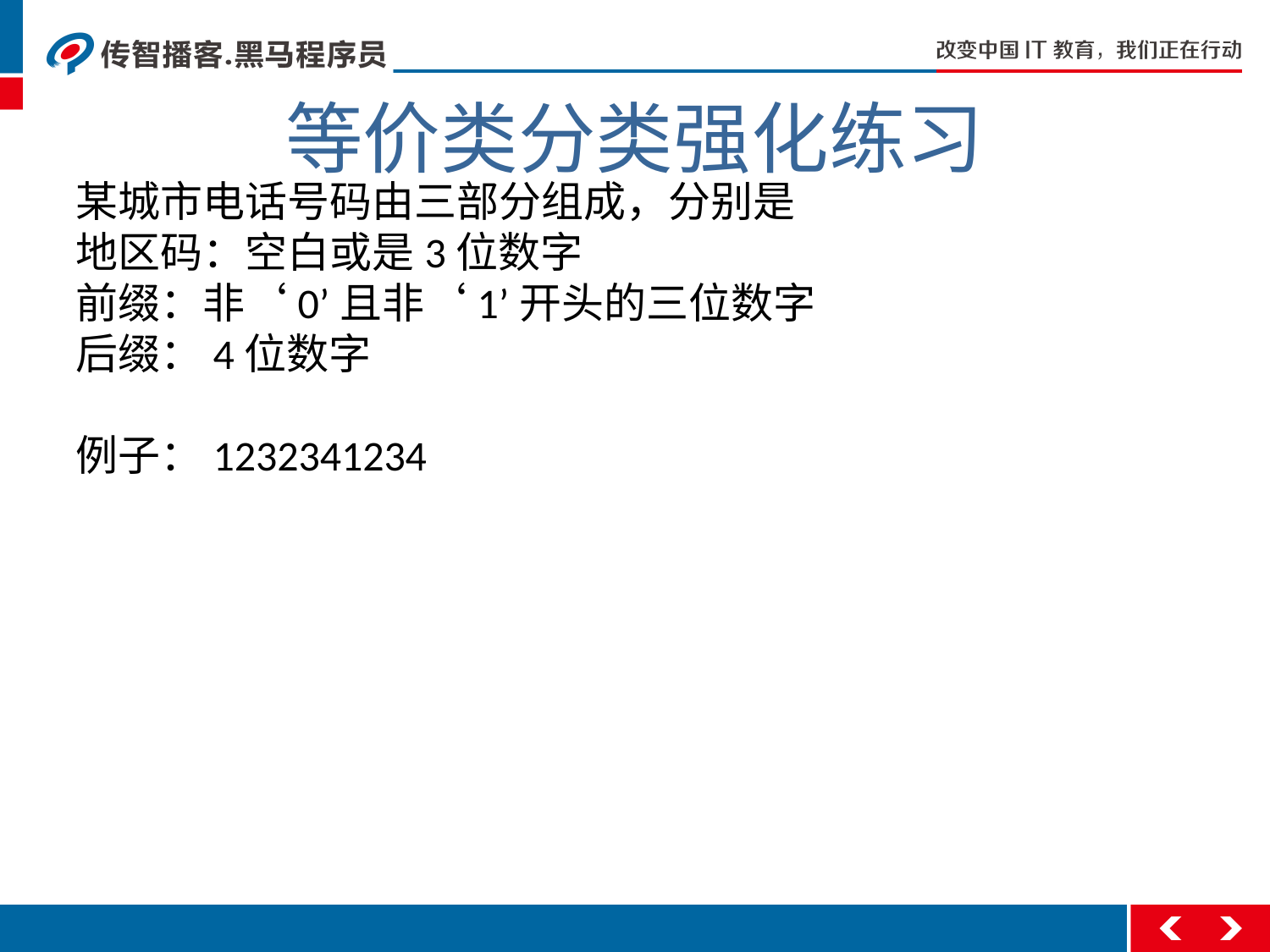

等价类分类强化练习
某城市电话号码由三部分组成，分别是
地区码：空白或是3位数字
前缀：非‘0’且非‘1’开头的三位数字
后缀：4位数字

例子：1232341234